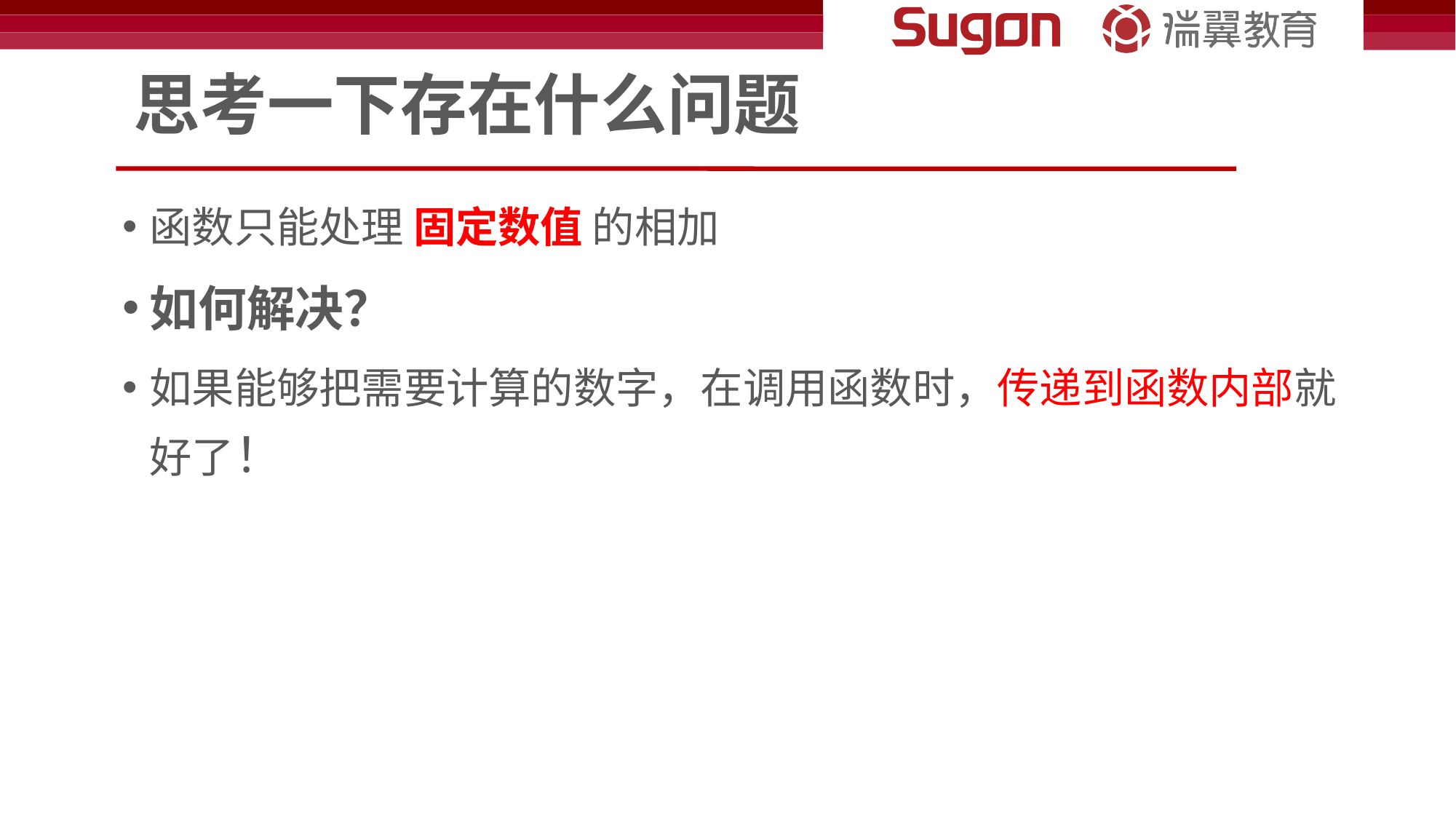

# 思考一下存在什么问题
函数只能处理 固定数值 的相加
如何解决？
如果能够把需要计算的数字，在调用函数时，传递到函数内部就好了！